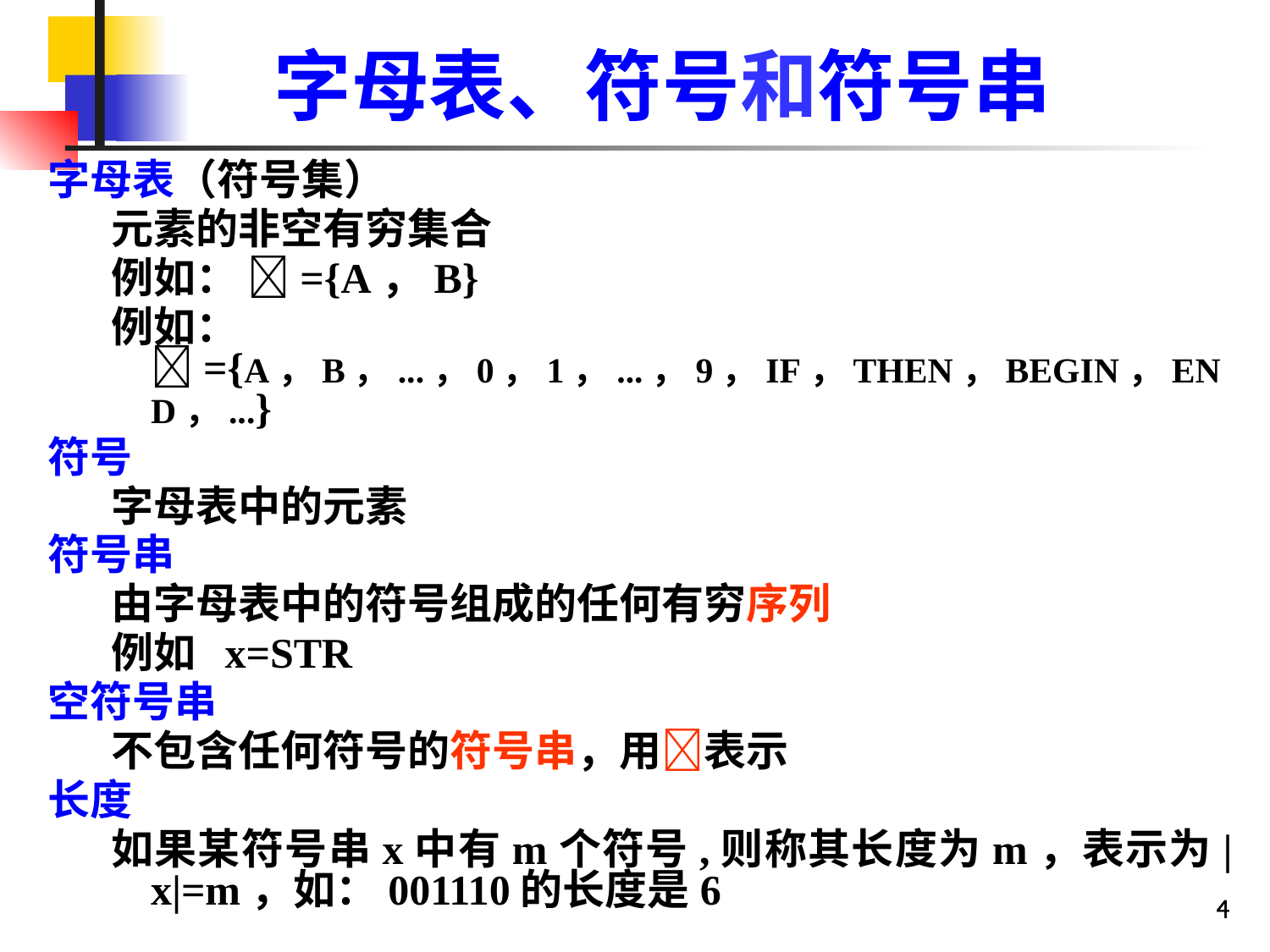

# 字母表、符号和符号串
字母表（符号集）
元素的非空有穷集合
例如： Σ={A，B}
例如： Σ={A，B，...，0，1，...，9，IF，THEN，BEGIN，END，...}
符号
字母表中的元素
符号串
由字母表中的符号组成的任何有穷序列
例如  x=STR
空符号串
不包含任何符号的符号串，用ε表示
长度
如果某符号串x中有m个符号,则称其长度为m，表示为|x|=m，如：001110的长度是6

4